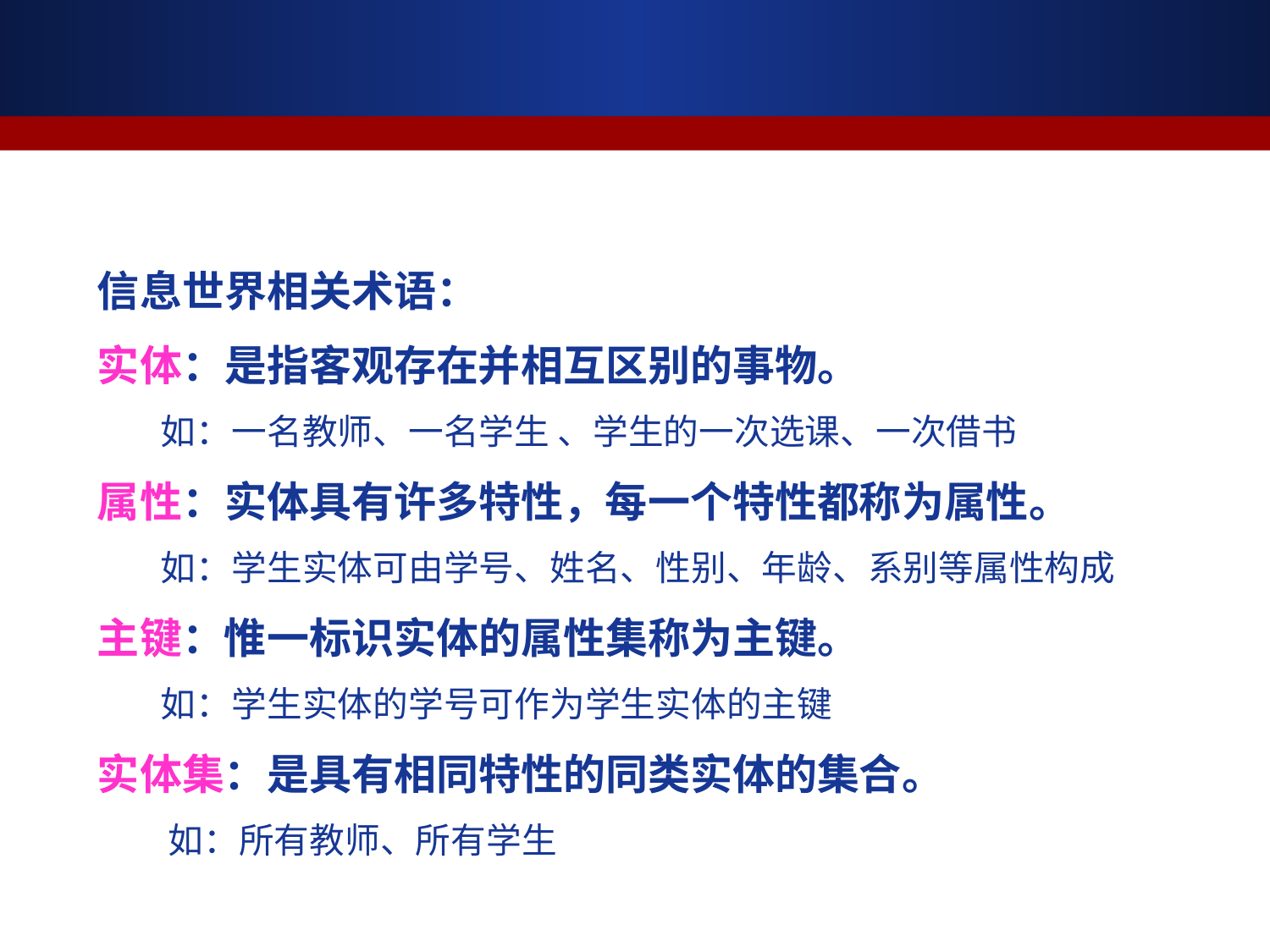

信息世界相关术语：
实体：是指客观存在并相互区别的事物。
　　如：一名教师、一名学生 、学生的一次选课、一次借书
属性：实体具有许多特性，每一个特性都称为属性。
　　如：学生实体可由学号、姓名、性别、年龄、系别等属性构成
主键：惟一标识实体的属性集称为主键。
　　如：学生实体的学号可作为学生实体的主键
实体集：是具有相同特性的同类实体的集合。
　　 如：所有教师、所有学生